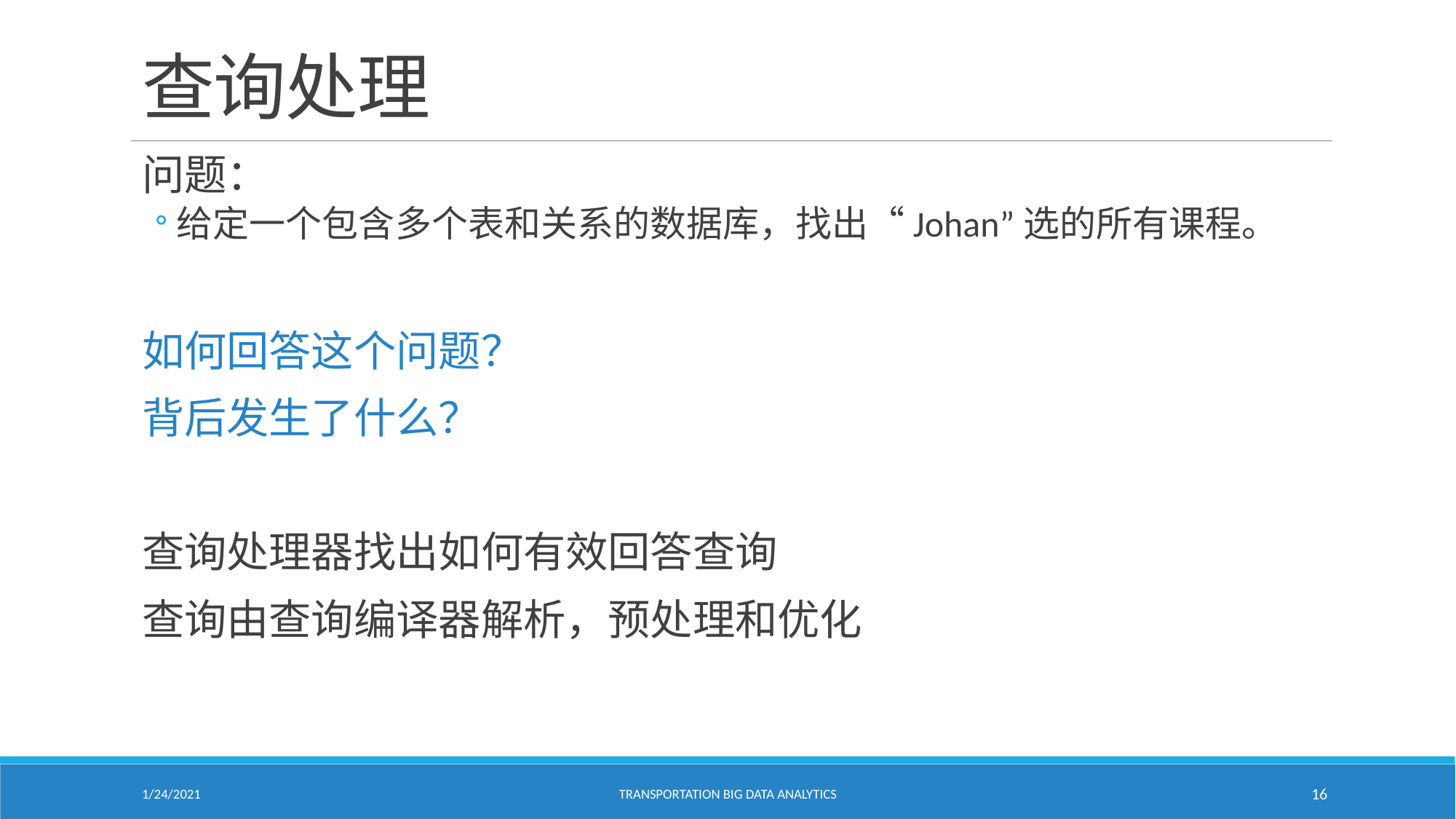

# 查询处理
问题：
给定一个包含多个表和关系的数据库，找出“Johan”选的所有课程。

如何回答这个问题？
背后发生了什么？

查询处理器找出如何有效回答查询
查询由查询编译器解析，预处理和优化
1/24/2021
Transportation Big Data Analytics
16